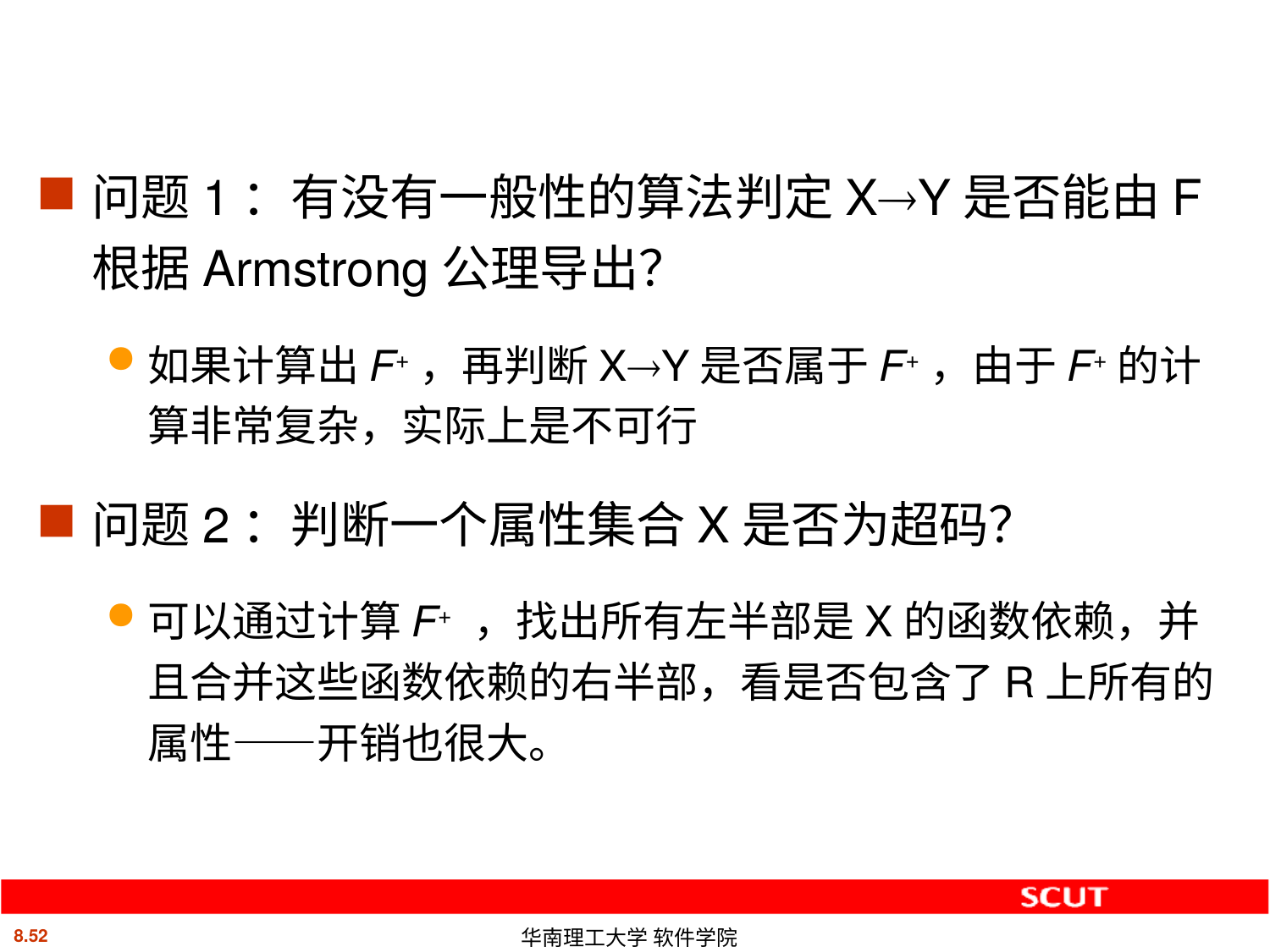

#
问题1：有没有一般性的算法判定X→Y是否能由F根据Armstrong公理导出？
如果计算出F+，再判断X→Y是否属于F+，由于F+的计算非常复杂，实际上是不可行
问题2：判断一个属性集合X是否为超码？
可以通过计算F+ ，找出所有左半部是X的函数依赖，并且合并这些函数依赖的右半部，看是否包含了R上所有的属性——开销也很大。